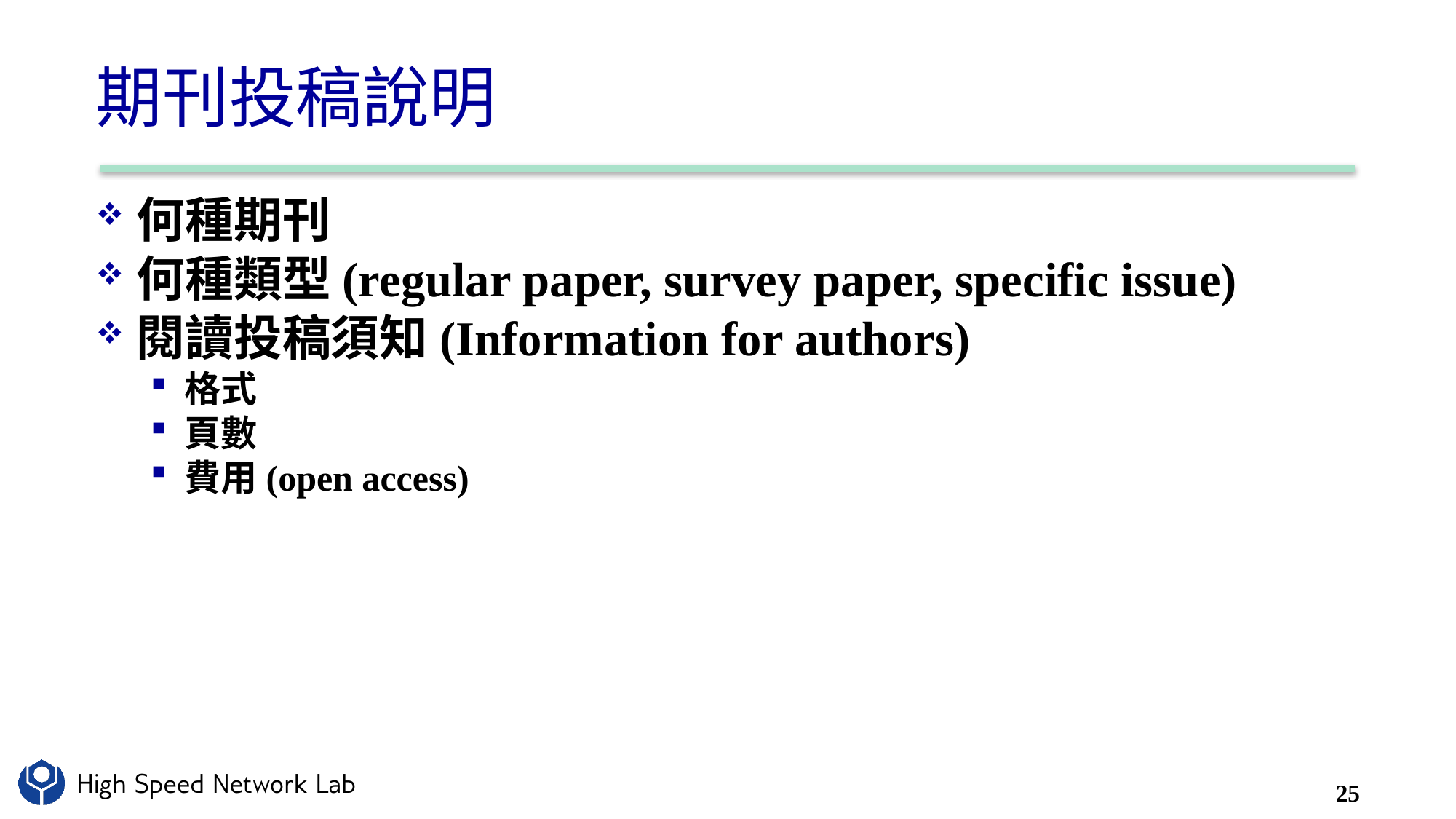

# 期刊投稿說明
何種期刊
何種類型(regular paper, survey paper, specific issue)
閱讀投稿須知(Information for authors)
格式
頁數
費用(open access)

25